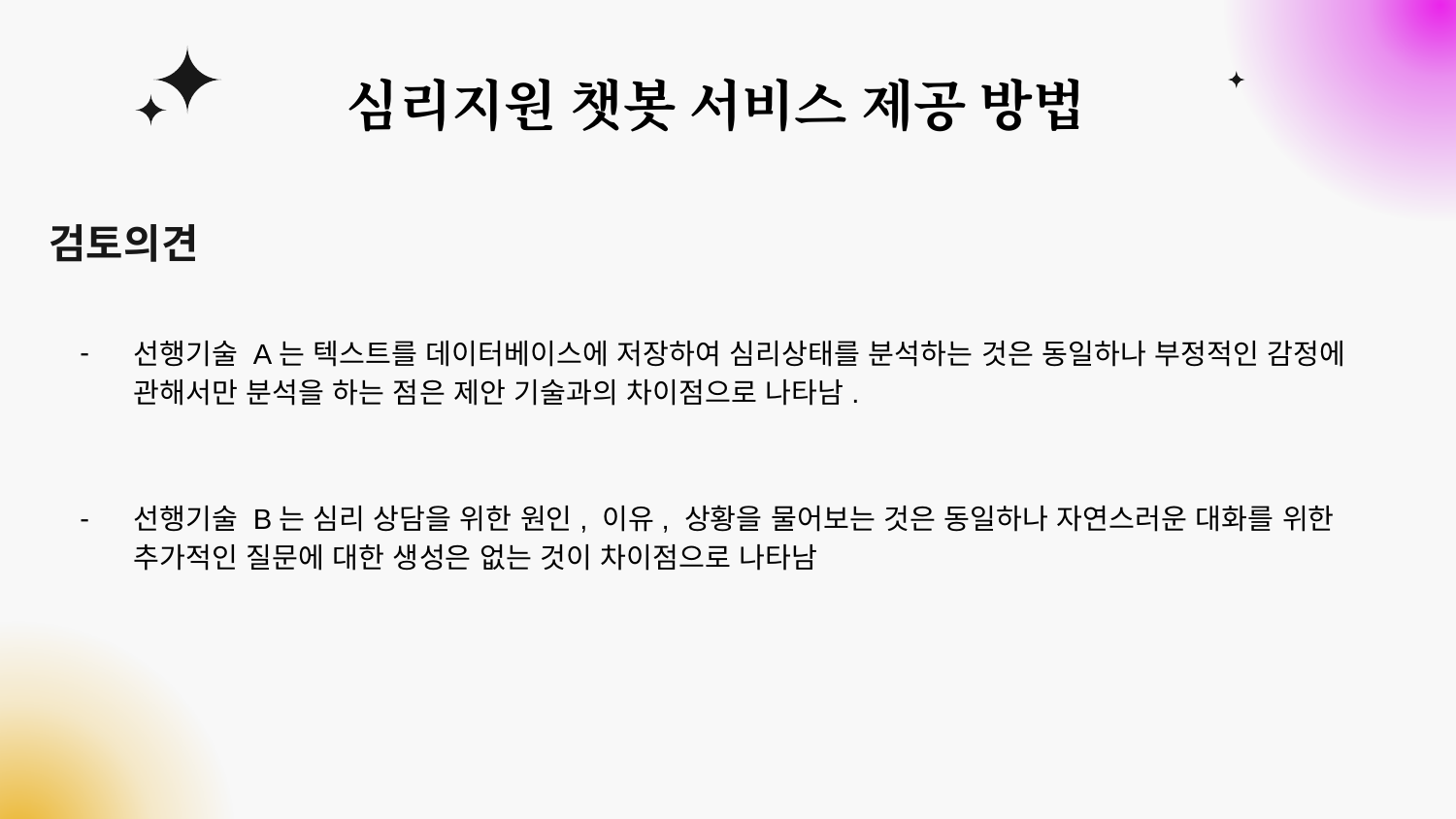

# 심리지원 챗봇 서비스 제공 방법

검토의견
선행기술 A는 텍스트를 데이터베이스에 저장하여 심리상태를 분석하는 것은 동일하나 부정적인 감정에 관해서만 분석을 하는 점은 제안 기술과의 차이점으로 나타남.

선행기술 B는 심리 상담을 위한 원인, 이유, 상황을 물어보는 것은 동일하나 자연스러운 대화를 위한 추가적인 질문에 대한 생성은 없는 것이 차이점으로 나타남